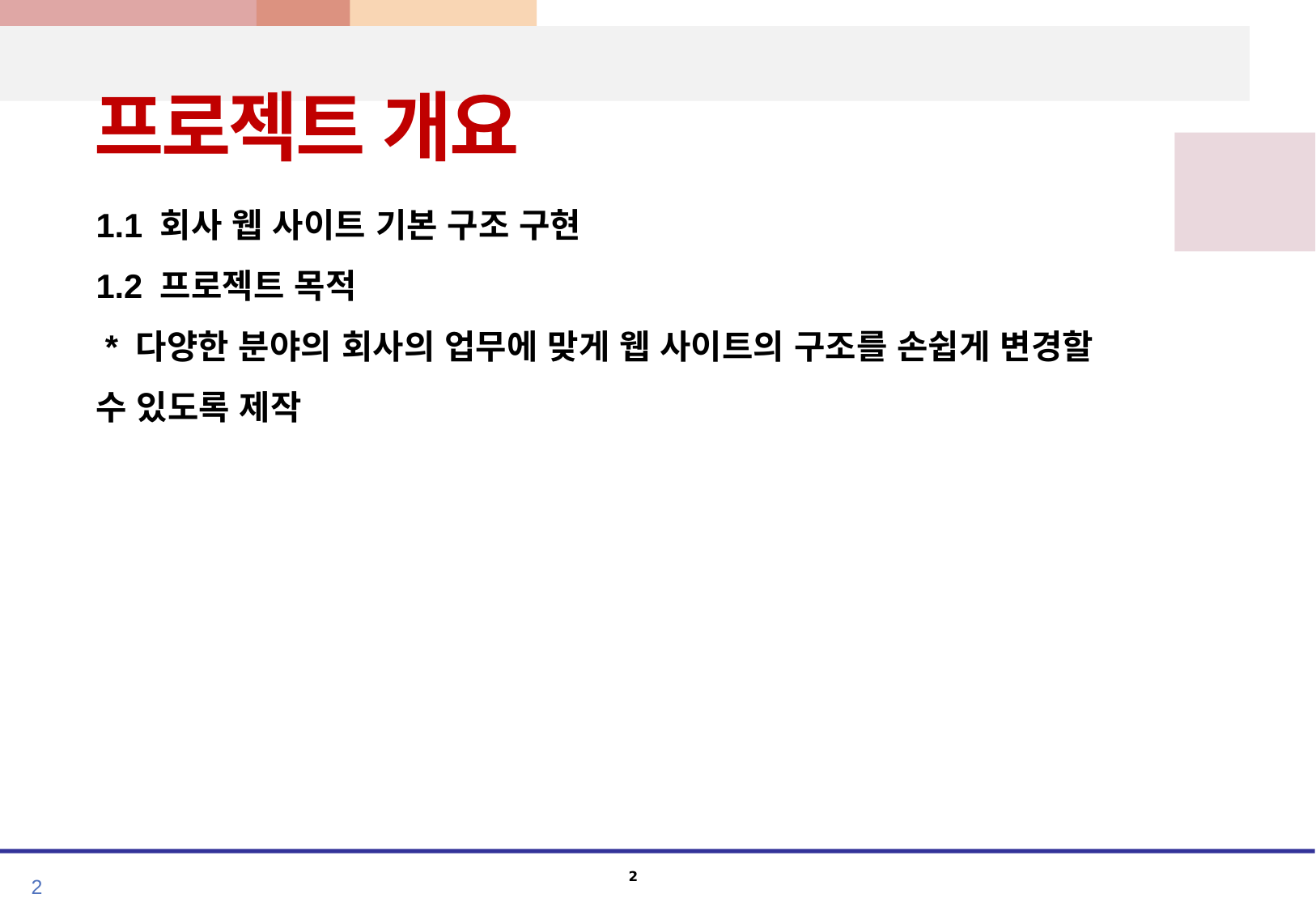

프로젝트 개요
1.1 회사 웹 사이트 기본 구조 구현
1.2 프로젝트 목적
 * 다양한 분야의 회사의 업무에 맞게 웹 사이트의 구조를 손쉽게 변경할            수 있도록 제작
2